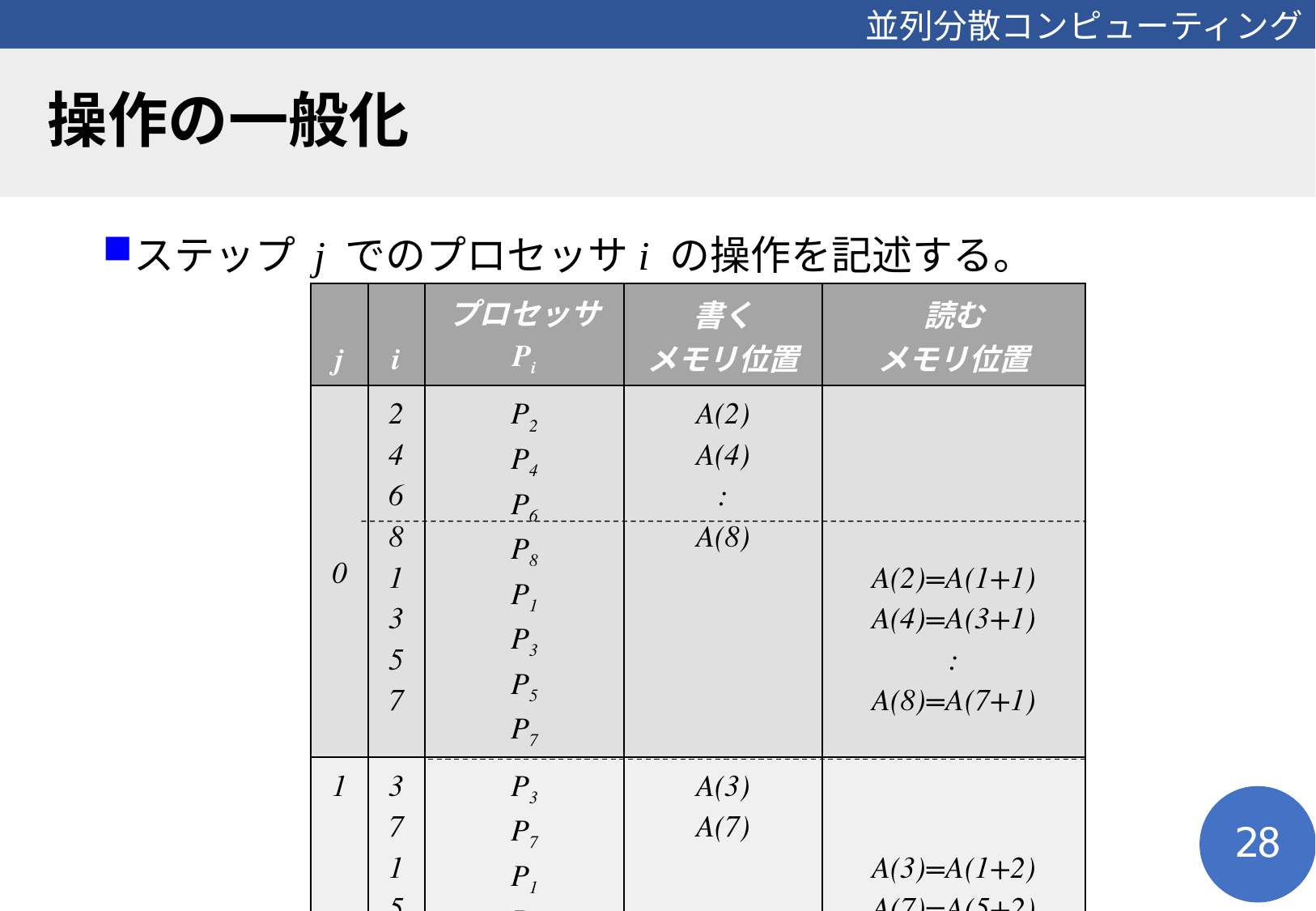

# 操作の一般化
ステップ j でのプロセッサi の操作を記述する。

| j | i | プロセッサ Pi | 書く メモリ位置 | 読む メモリ位置 |
| --- | --- | --- | --- | --- |
| 0 | 2 4 6 8 1 3 5 7 | P2 P4 P6 P8 P1 P3 P5 P7 | A(2) A(4) : A(8) | A(2)=A(1+1) A(4)=A(3+1) : A(8)=A(7+1) |
| 1 | 3 7 1 5 | P3 P7 P1 P5 | A(3) A(7) | A(3)=A(1+2) A(7)=A(5+2) |
| 2 | 1 | P1 | A(1) |  |

28